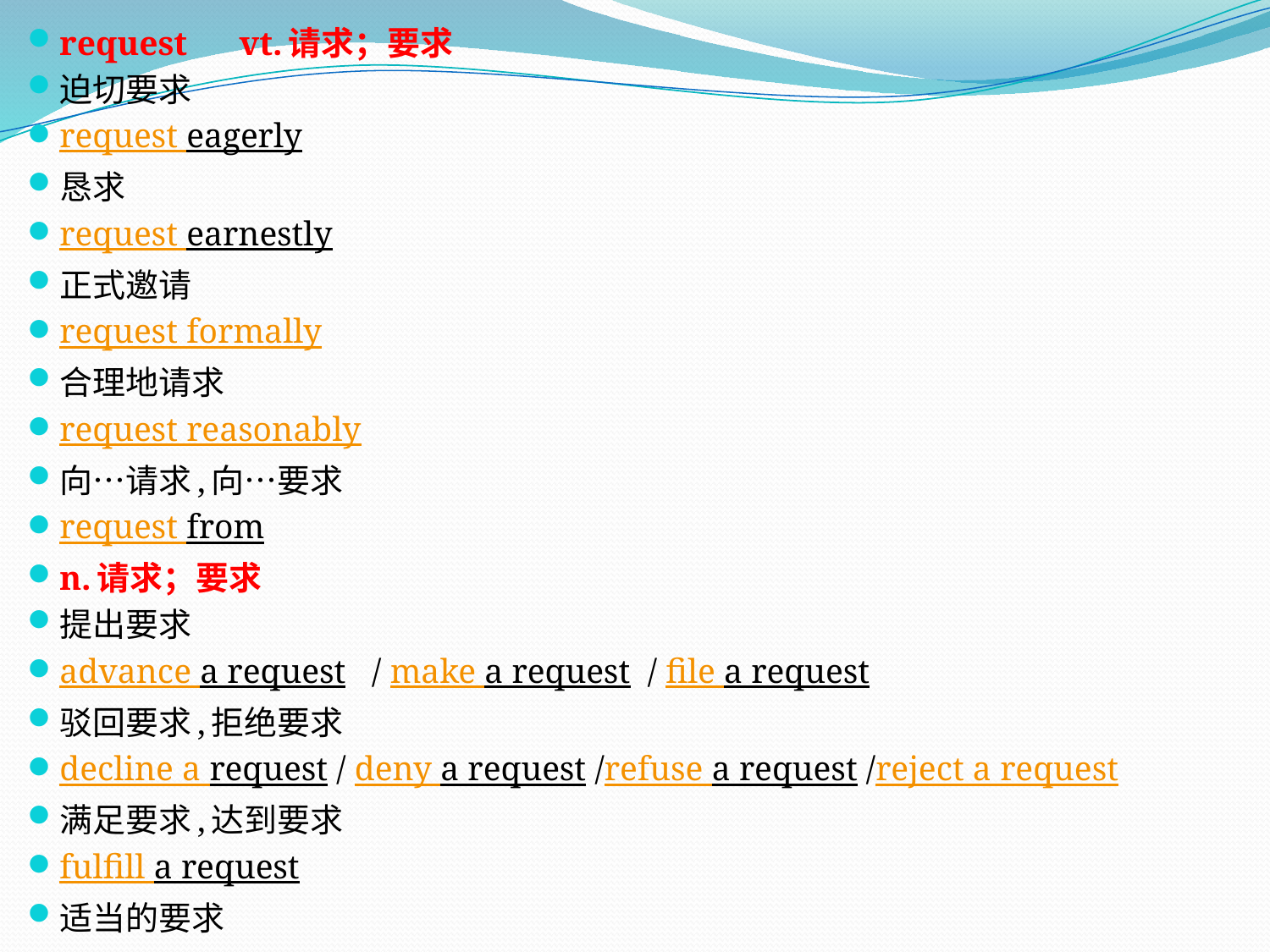

request　 vt.请求；要求
迫切要求
request eagerly
恳求
request earnestly
正式邀请
request formally
合理地请求
request reasonably
向…请求,向…要求
request from
n.请求；要求
提出要求
advance a request   / make a request  / file a request
驳回要求,拒绝要求
decline a request / deny a request /refuse a request /reject a request
满足要求,达到要求
fulfill a request
适当的要求